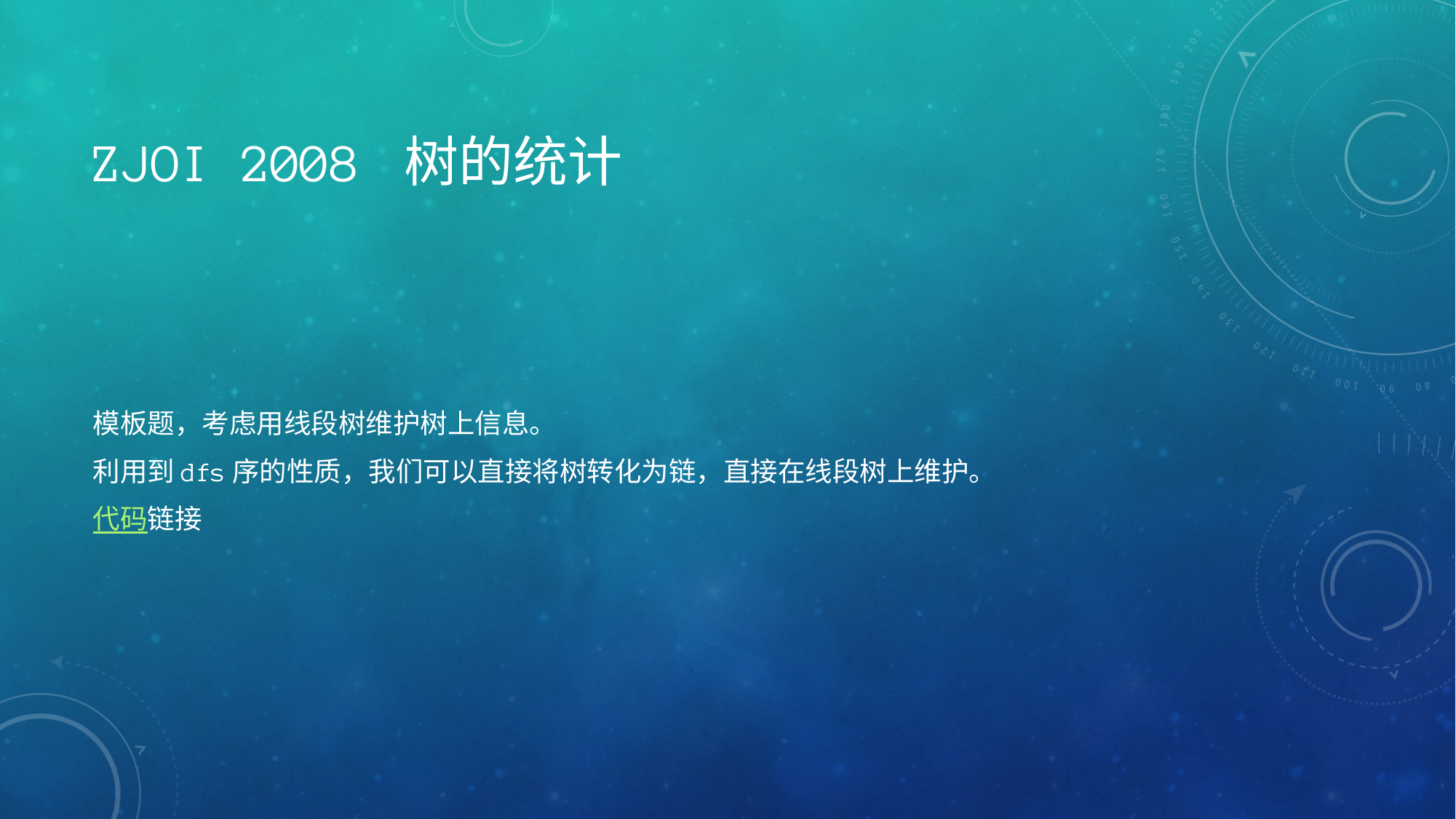

# ZJOI 2008 树的统计
模板题，考虑用线段树维护树上信息。
利用到dfs序的性质，我们可以直接将树转化为链，直接在线段树上维护。
代码链接